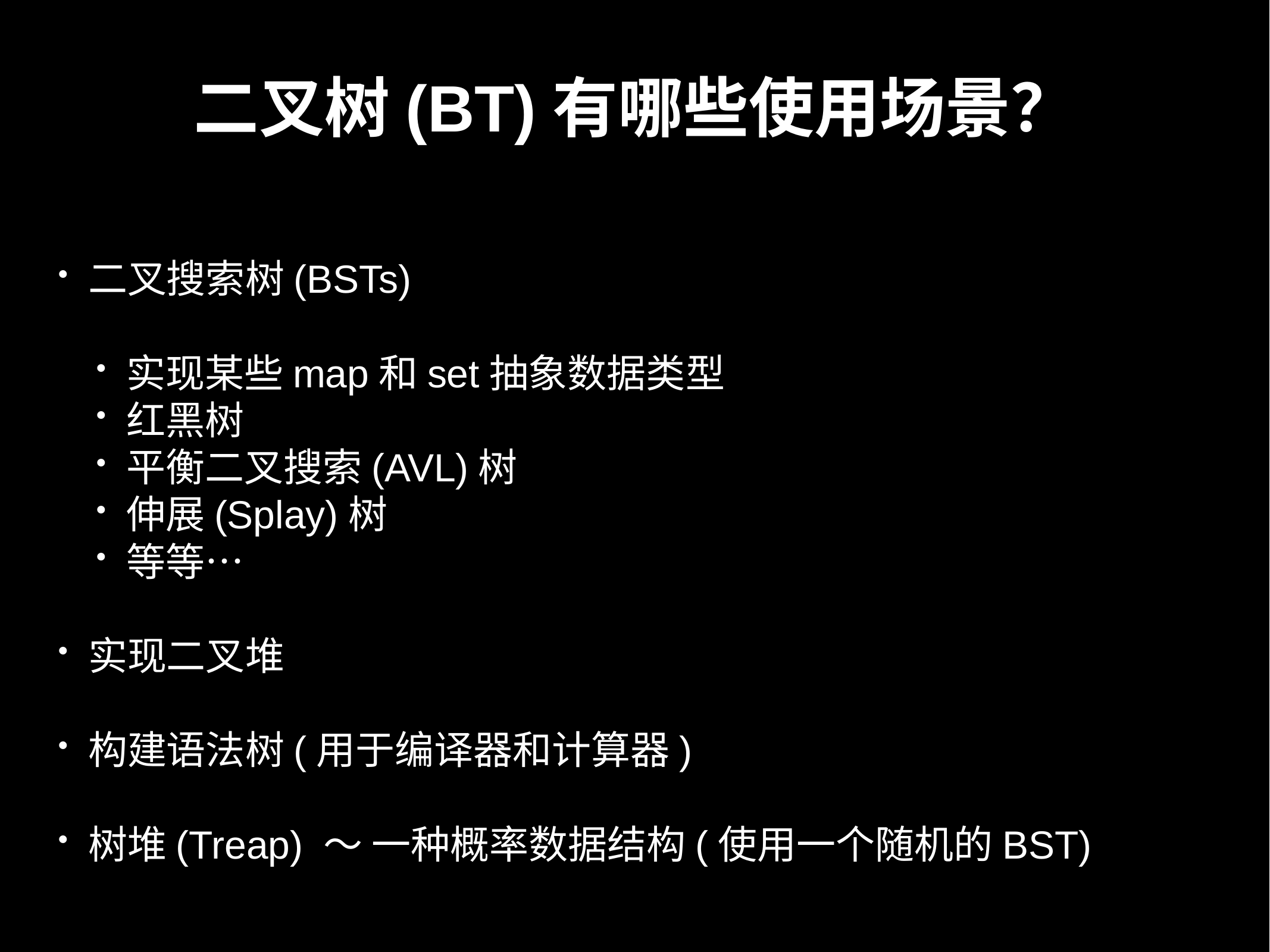

# 二叉树(BT)有哪些使用场景？
二叉搜索树(BSTs)

实现某些map和set抽象数据类型
红黑树
平衡二叉搜索(AVL)树
伸展(Splay)树
等等…

实现二叉堆

构建语法树(用于编译器和计算器)

树堆(Treap) ～ 一种概率数据结构(使用一个随机的BST)